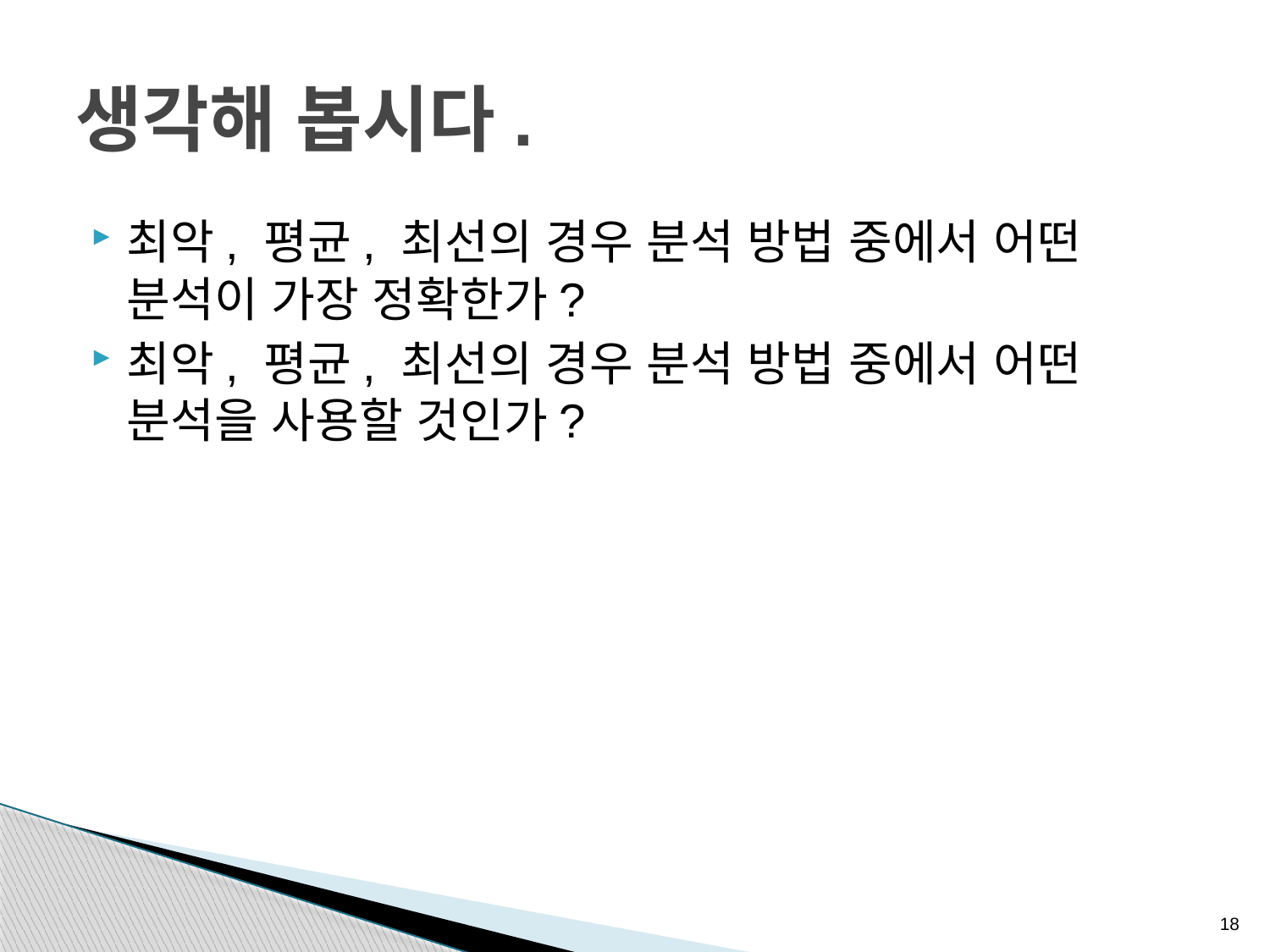

# 생각해 봅시다.
최악, 평균, 최선의 경우 분석 방법 중에서 어떤 분석이 가장 정확한가?
최악, 평균, 최선의 경우 분석 방법 중에서 어떤 분석을 사용할 것인가?
18